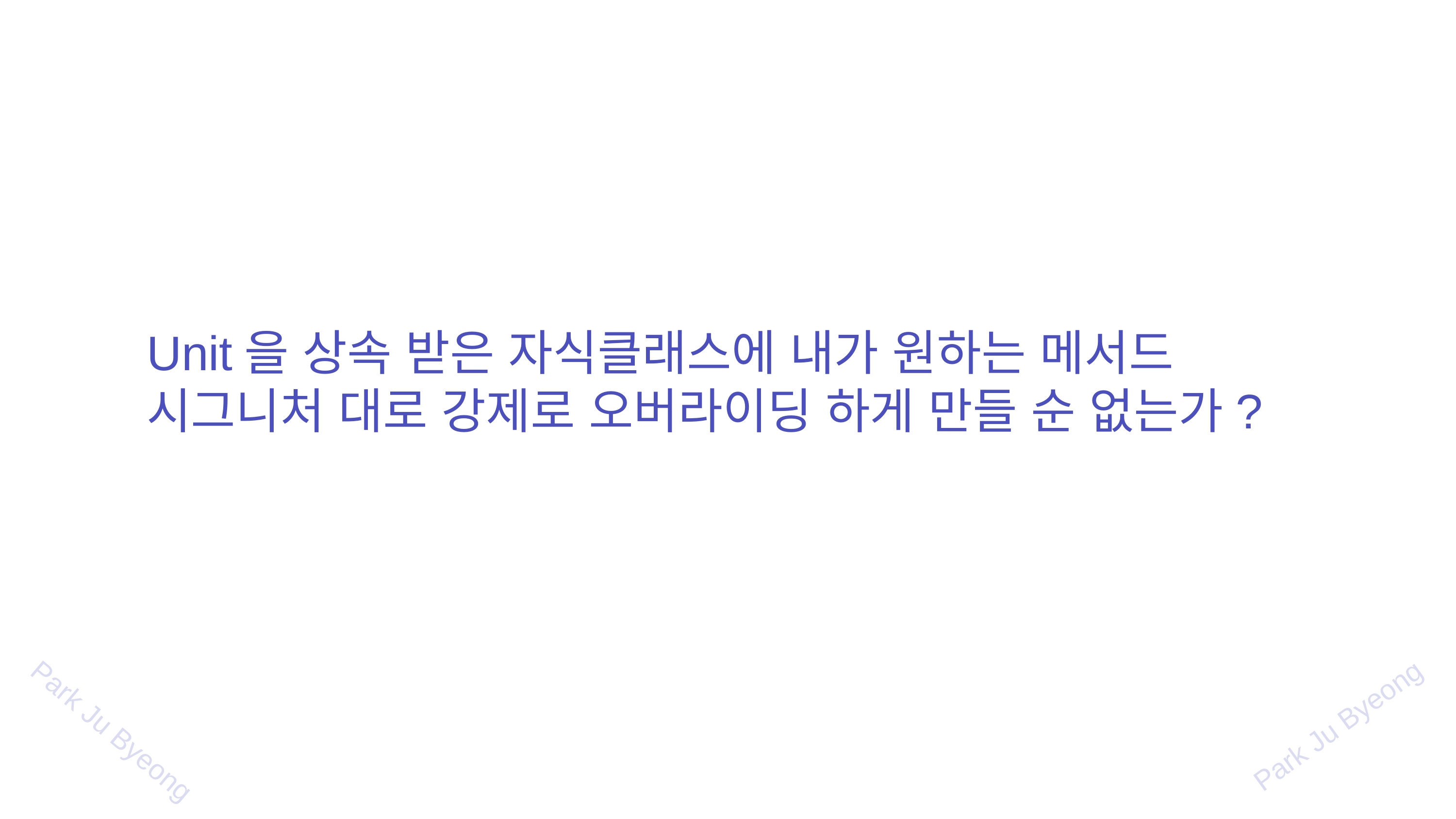

Unit을 상속 받은 자식클래스에 내가 원하는 메서드 시그니처 대로 강제로 오버라이딩 하게 만들 순 없는가?